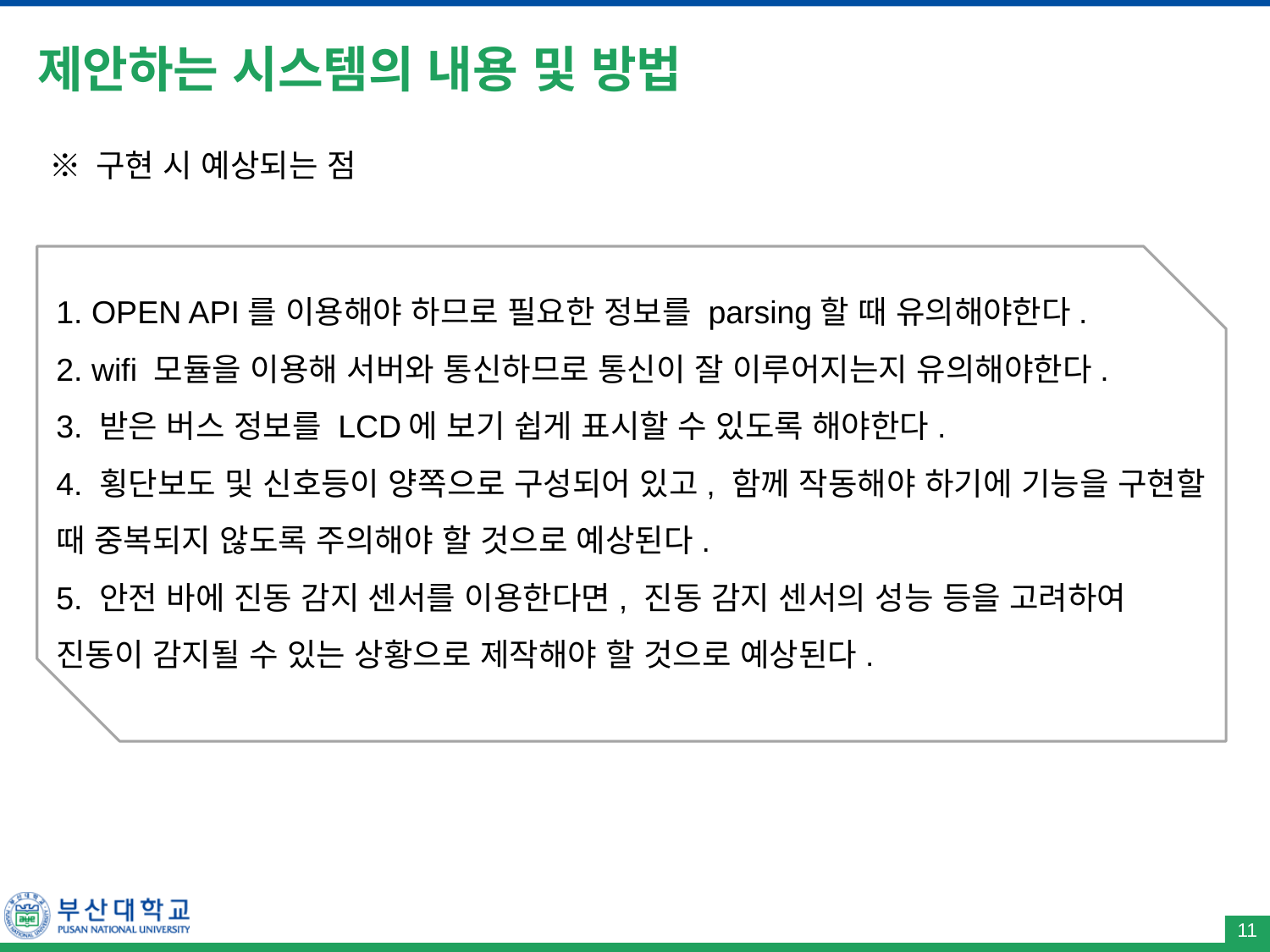

# 제안하는 시스템의 내용 및 방법
※ 구현 시 예상되는 점

1. OPEN API를 이용해야 하므로 필요한 정보를 parsing할 때 유의해야한다.
2. wifi 모듈을 이용해 서버와 통신하므로 통신이 잘 이루어지는지 유의해야한다.
3. 받은 버스 정보를 LCD에 보기 쉽게 표시할 수 있도록 해야한다.
4. 횡단보도 및 신호등이 양쪽으로 구성되어 있고, 함께 작동해야 하기에 기능을 구현할 때 중복되지 않도록 주의해야 할 것으로 예상된다.
5. 안전 바에 진동 감지 센서를 이용한다면, 진동 감지 센서의 성능 등을 고려하여 진동이 감지될 수 있는 상황으로 제작해야 할 것으로 예상된다.

11